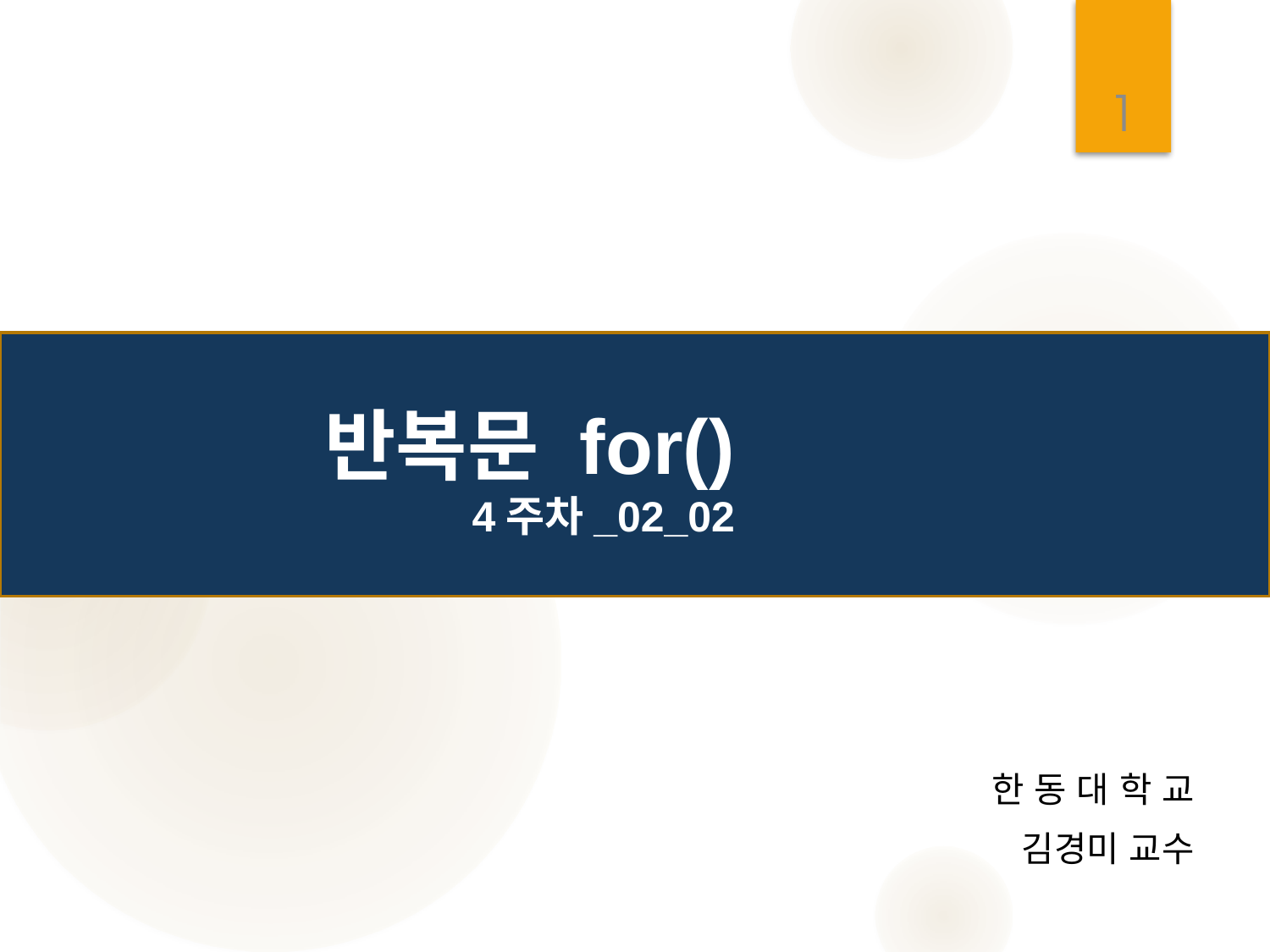

1

# 반복문 for() 4주차_02_02
한 동 대 학 교
 김경미 교수